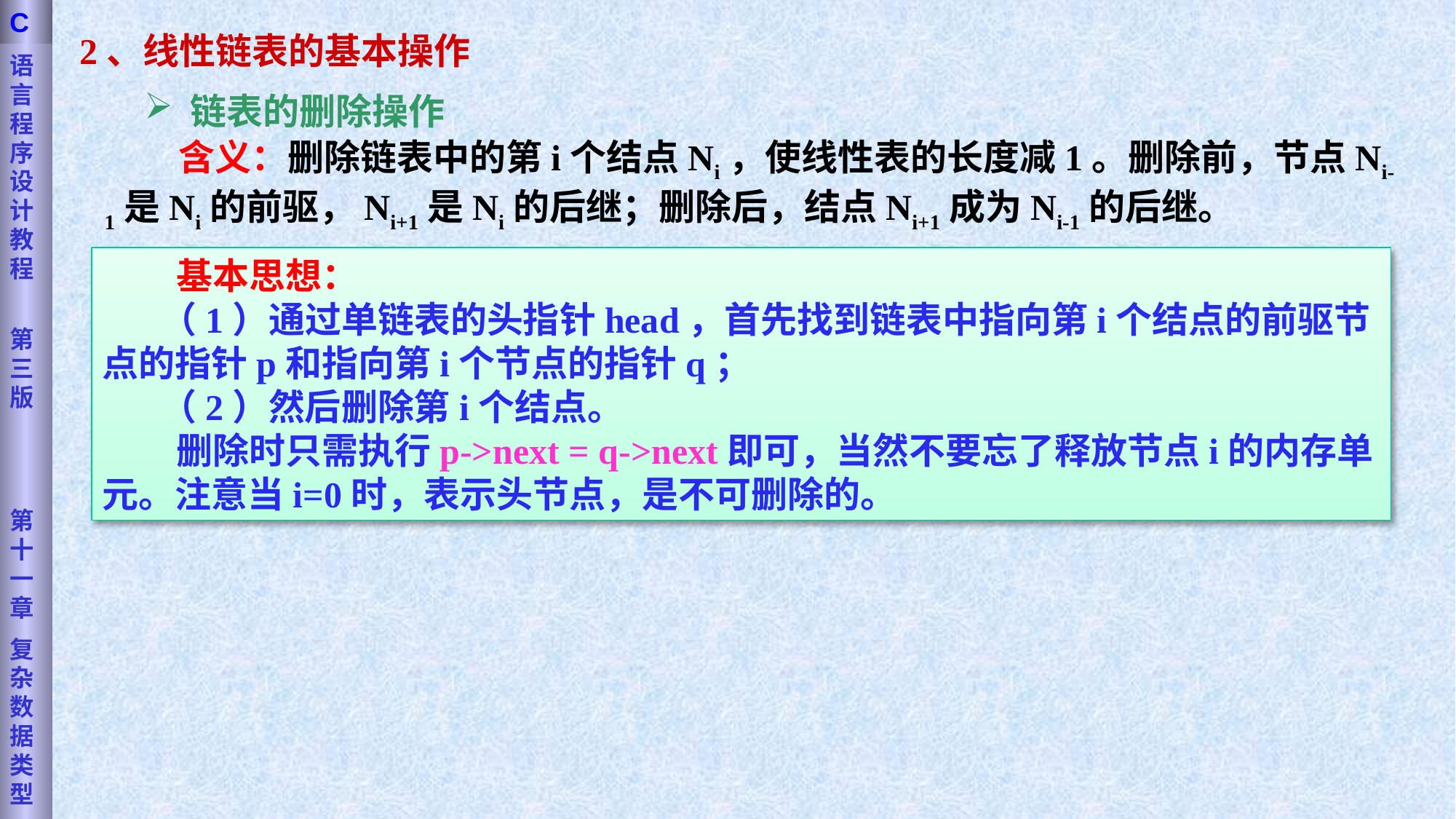

语言程序设计教程
第三版

第十一章
复杂数据类型
C
2、线性链表的基本操作
 链表的删除操作
        含义：删除链表中的第i个结点Ni，使线性表的长度减1。删除前，节点Ni-1是Ni的前驱，Ni+1是Ni的后继；删除后，结点Ni+1成为Ni-1的后继。
        基本思想：
      （1）通过单链表的头指针head，首先找到链表中指向第i个结点的前驱节点的指针p和指向第i个节点的指针q；
      （2）然后删除第i个结点。
        删除时只需执行p->next = q->next即可，当然不要忘了释放节点i的内存单元。注意当i=0时，表示头节点，是不可删除的。